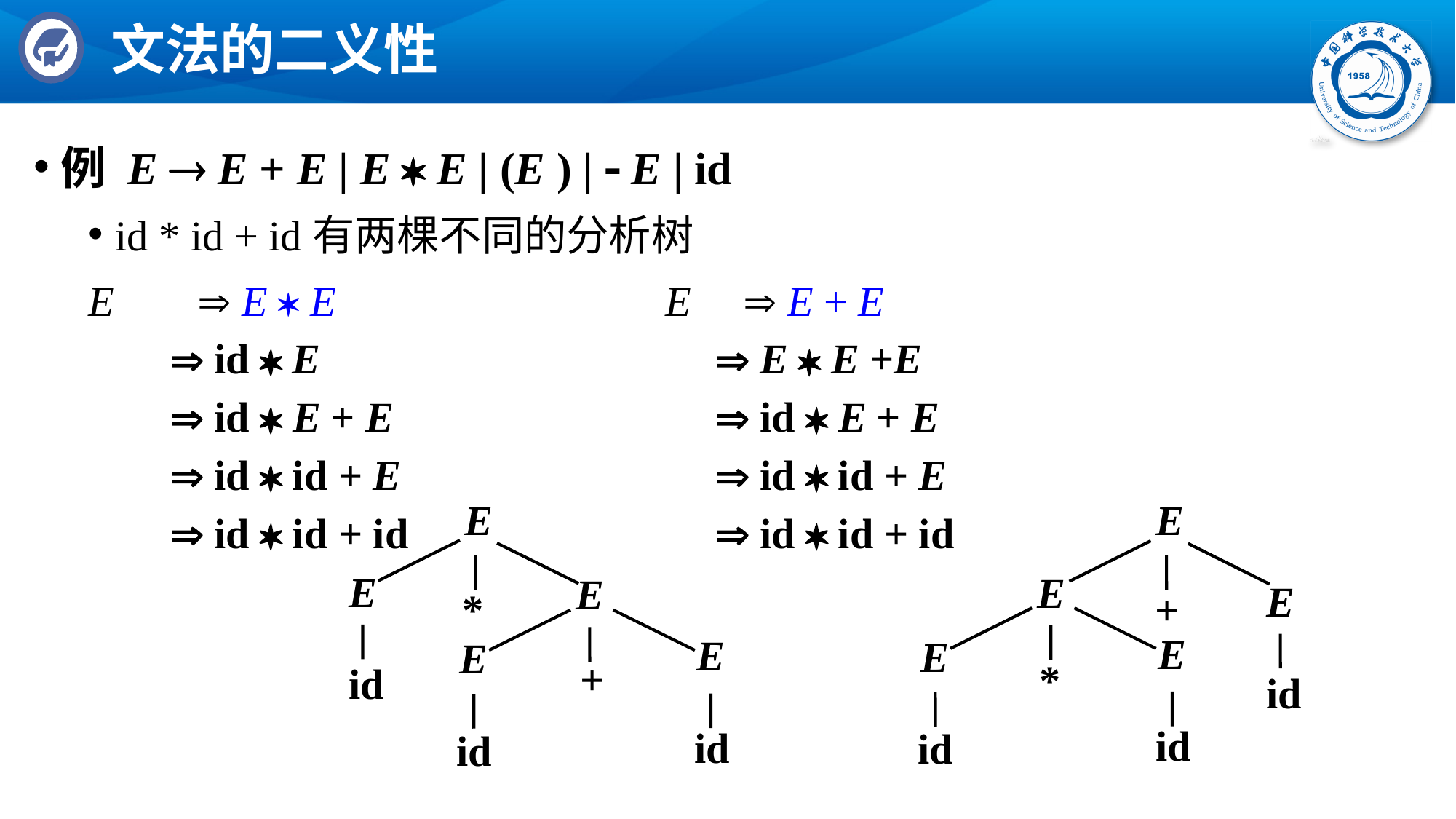

# 文法的二义性
例 E → E + E | E ∗ E | (E ) | − E | id
id * id + id有两棵不同的分析树
E	⇒ E ∗ E 			   E	⇒ E + E
 		⇒ id ∗ E				⇒ E ∗ E +E
		⇒ id ∗ E + E			⇒ id ∗ E + E
		⇒ id ∗ id + E			⇒ id ∗ id + E
		⇒ id ∗ id + id			⇒ id ∗ id + id

E
E

E
E
E
E
*
+

E

E
E
E

+
*
id
id

id
id
id
id